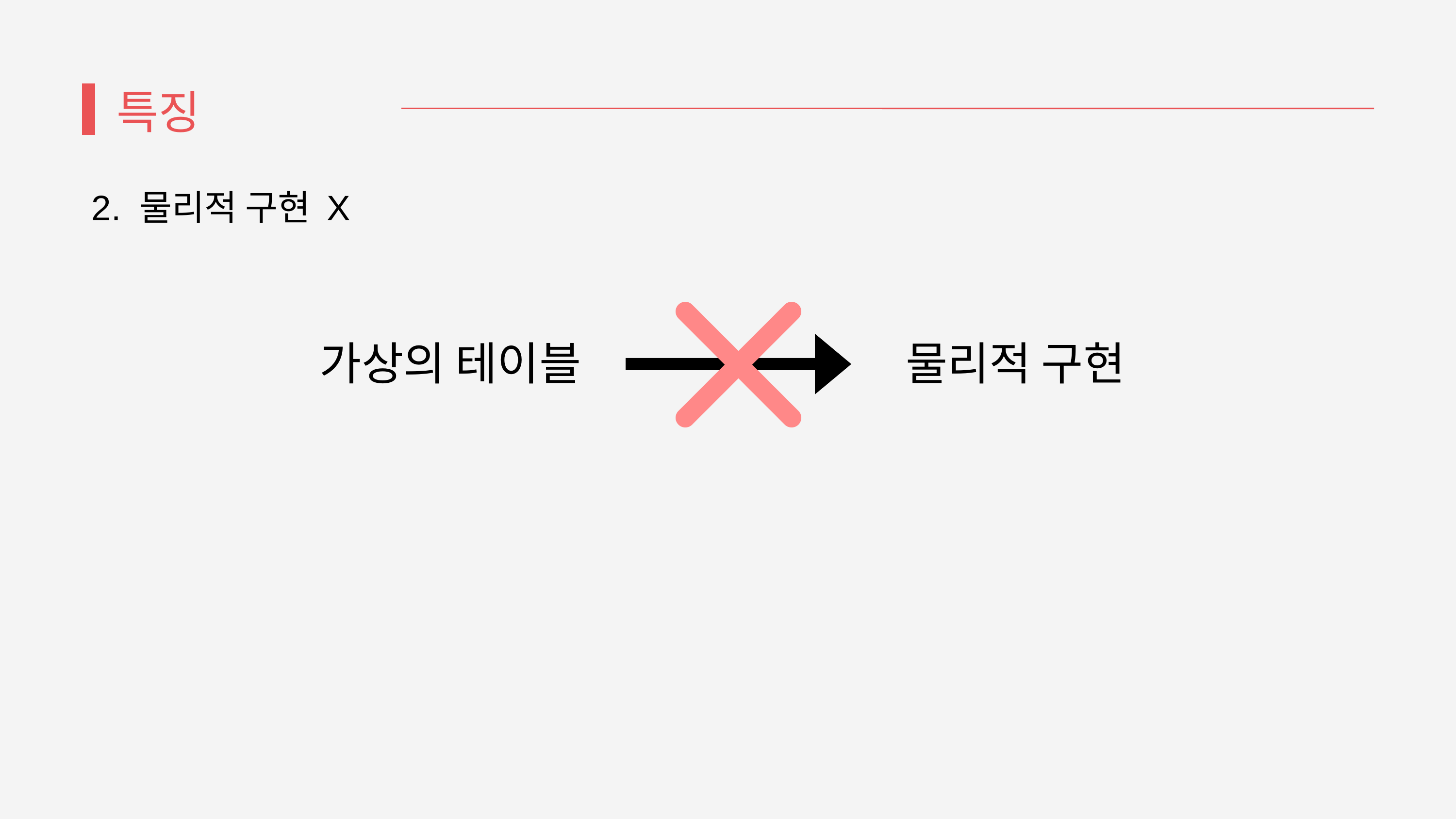

특징

 2. 물리적 구현 X

가상의 테이블
물리적 구현